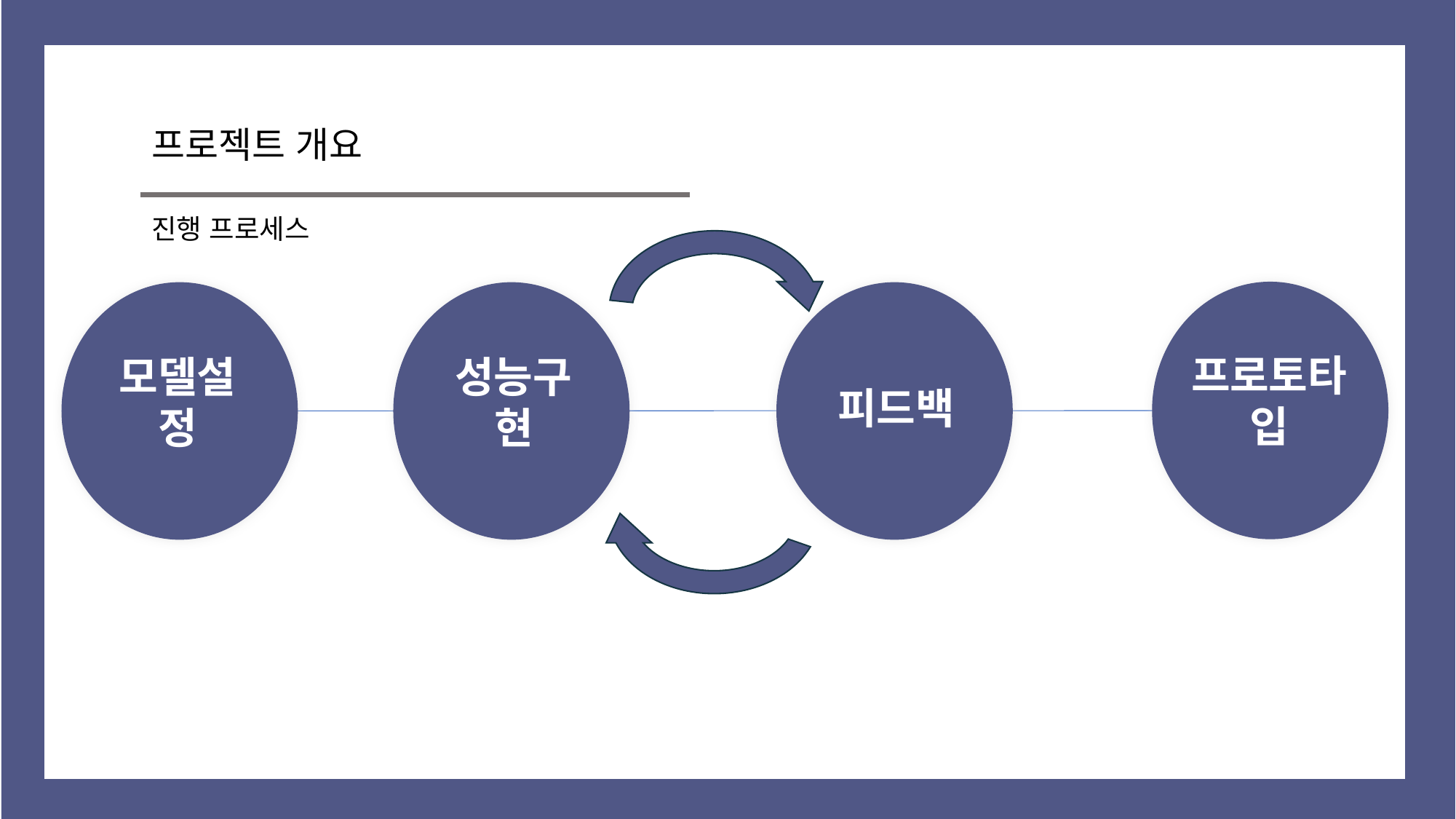

프로젝트 개요

진행 프로세스

프로토타입
모델설정
성능구현
피드백